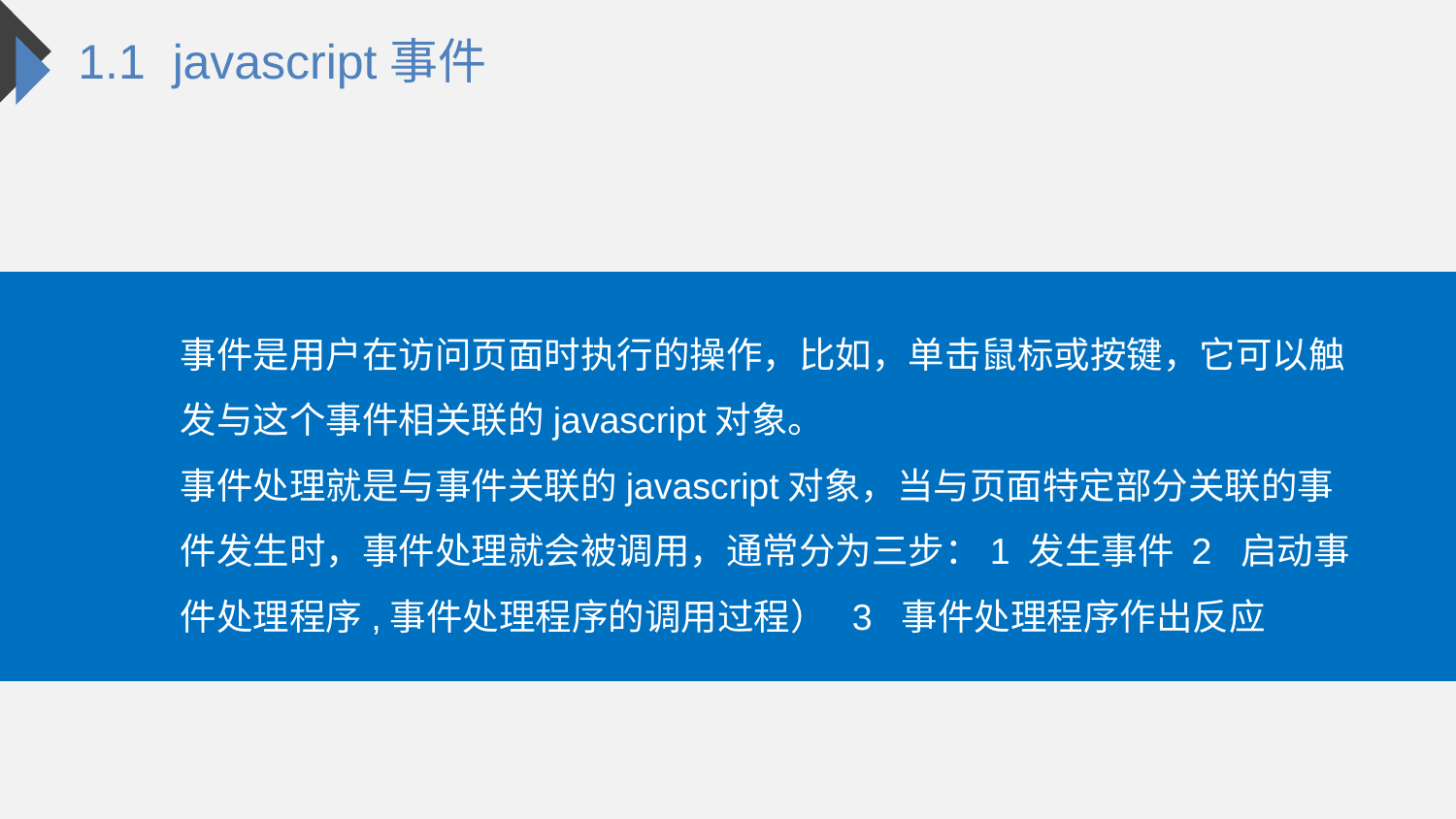

1.1  javascript事件

事件是用户在访问页面时执行的操作，比如，单击鼠标或按键，它可以触发与这个事件相关联的javascript对象。
事件处理就是与事件关联的javascript对象，当与页面特定部分关联的事件发生时，事件处理就会被调用，通常分为三步：1 发生事件 2  启动事件处理程序,事件处理程序的调用过程）  3  事件处理程序作出反应